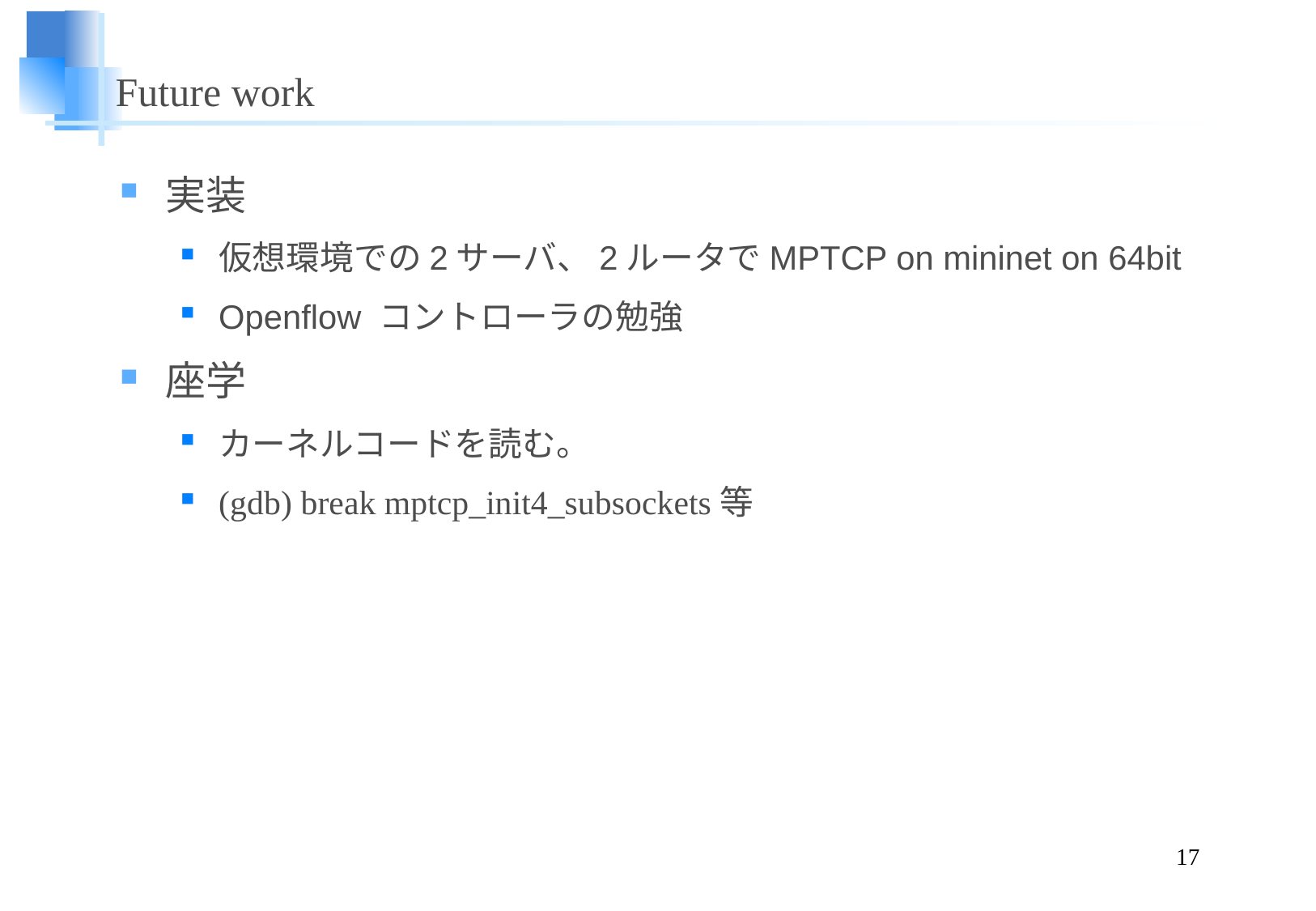

# Future work
実装
仮想環境での2サーバ、2ルータでMPTCP on mininet on 64bit
Openflow コントローラの勉強
座学
カーネルコードを読む。
(gdb) break mptcp_init4_subsockets等
17